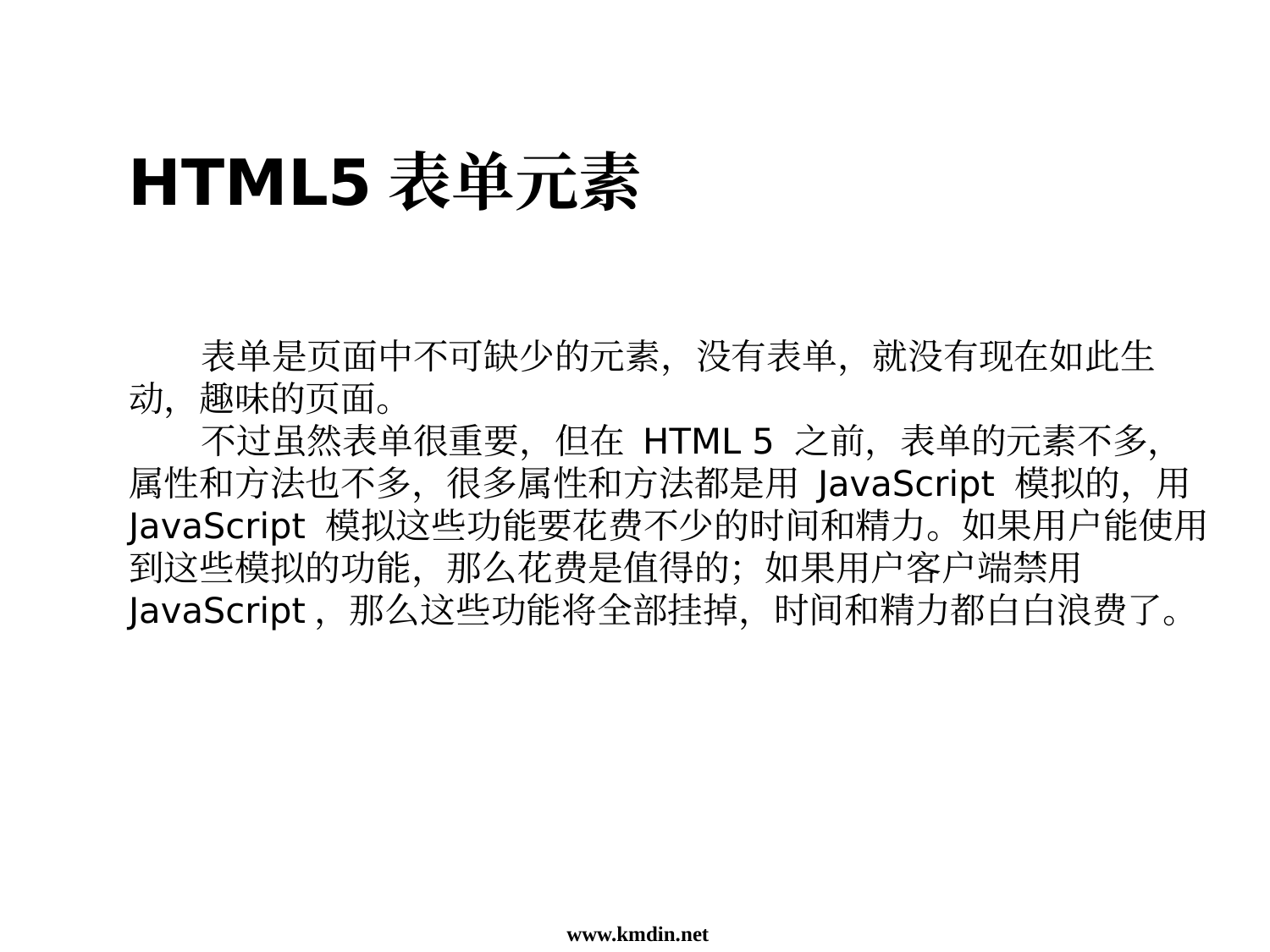

HTML5表单元素
       表单是页面中不可缺少的元素，没有表单，就没有现在如此生动，趣味的页面。
       不过虽然表单很重要，但在 HTML 5 之前，表单的元素不多，属性和方法也不多，很多属性和方法都是用 JavaScript 模拟的，用 JavaScript 模拟这些功能要花费不少的时间和精力。如果用户能使用到这些模拟的功能，那么花费是值得的；如果用户客户端禁用 JavaScript，那么这些功能将全部挂掉，时间和精力都白白浪费了。